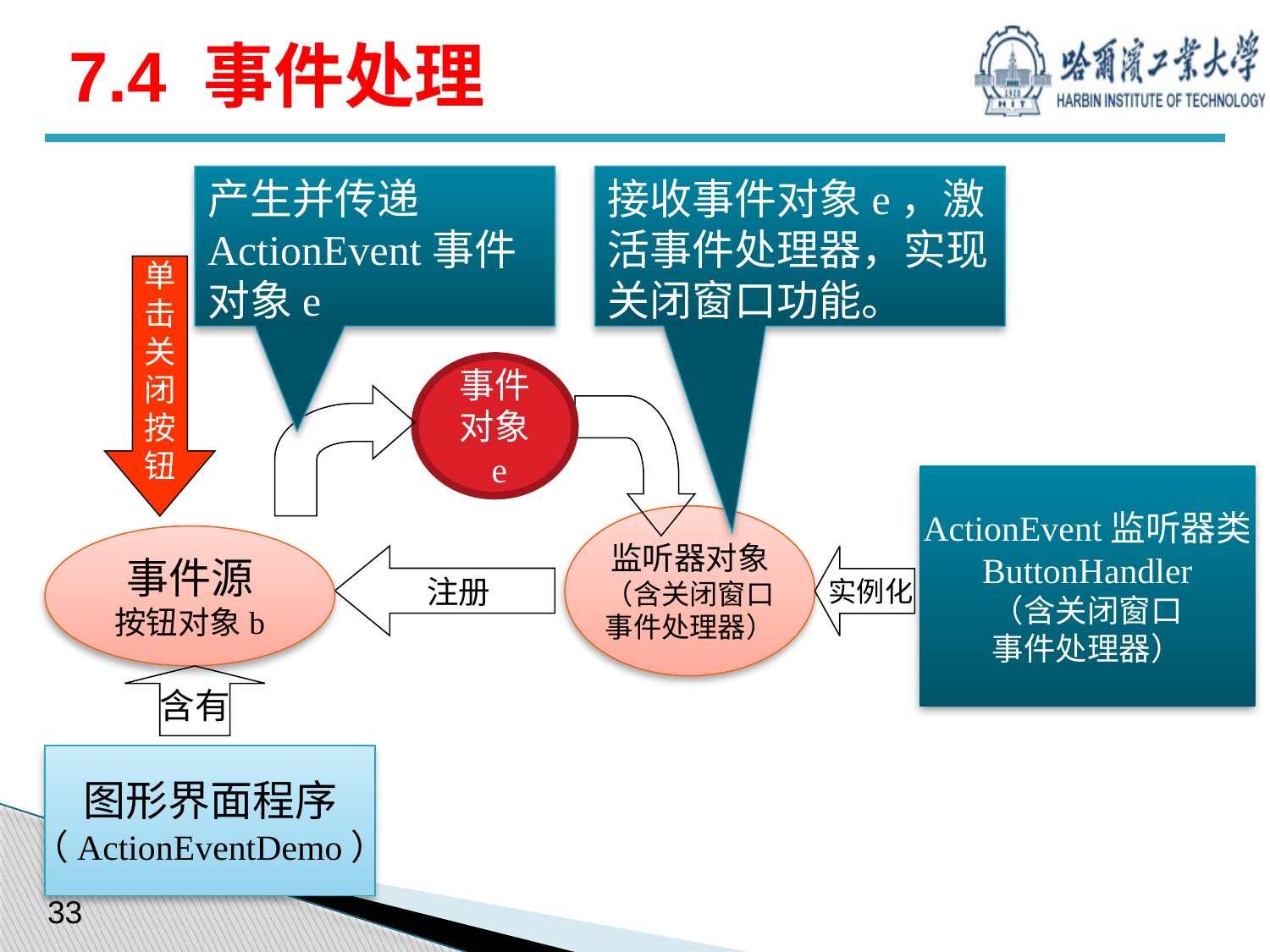

# 7.4 事件处理
产生并传递 ActionEvent事件对象e
接收事件对象e，激活事件处理器，实现关闭窗口功能。
单
击
关
闭
按
钮
事件
对象
 e

ActionEvent监听器类
ButtonHandler
（含关闭窗口
事件处理器）
监听器对象
（含关闭窗口
事件处理器）
事件源
按钮对象b
注册
实例化
含有
图形界面程序
（ActionEventDemo）